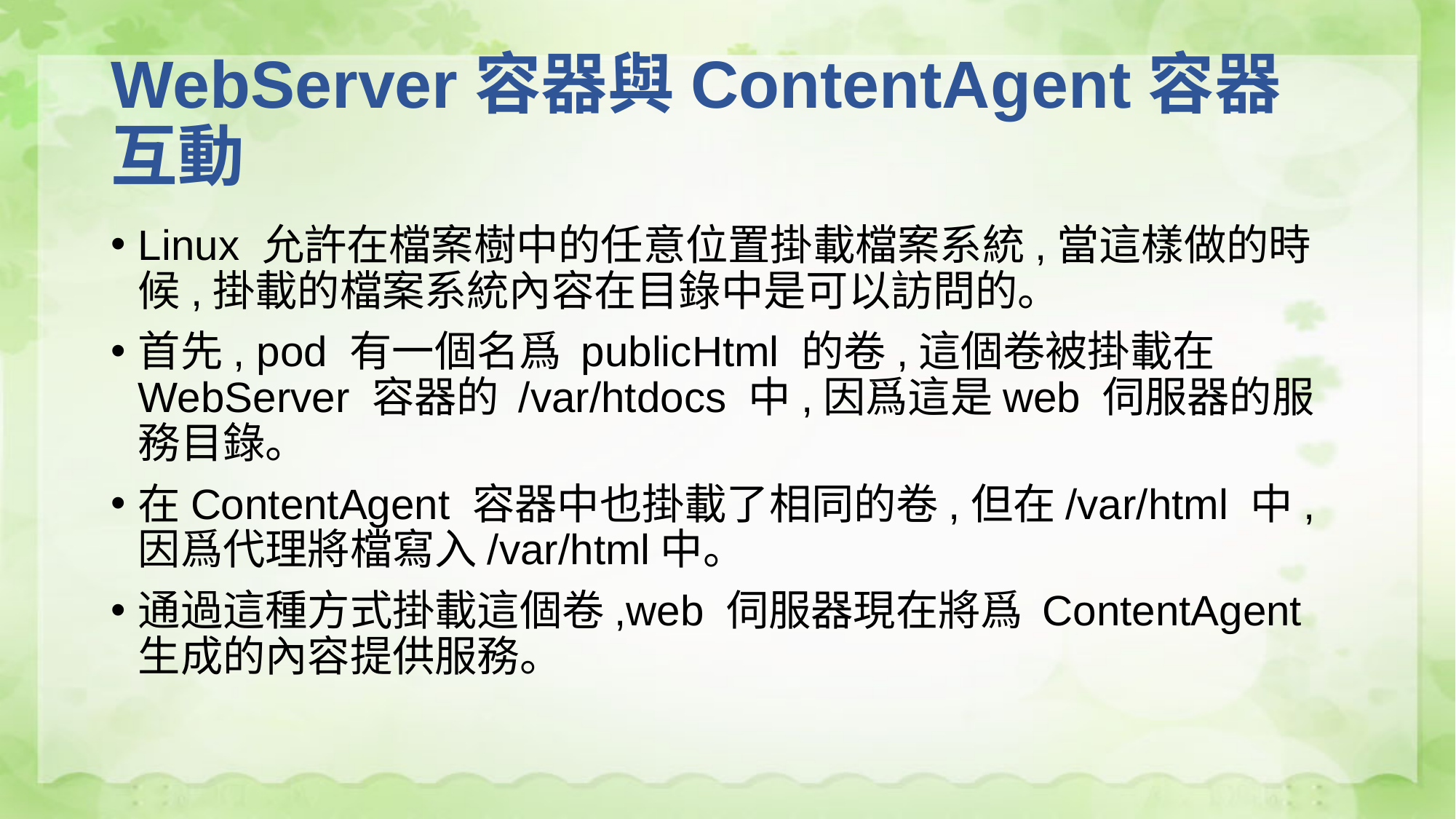

# WebServer容器與ContentAgent容器互動
Linux 允許在檔案樹中的任意位置掛載檔案系統,當這樣做的時候,掛載的檔案系統內容在目錄中是可以訪問的。
首先, pod 有一個名爲 publicHtml 的卷,這個卷被掛載在WebServer 容器的 /var/htdocs 中,因爲這是web 伺服器的服務目錄。
在ContentAgent 容器中也掛載了相同的卷,但在/var/html 中,因爲代理將檔寫入/var/html中。
通過這種方式掛載這個卷,web 伺服器現在將爲 ContentAgent 生成的內容提供服務。